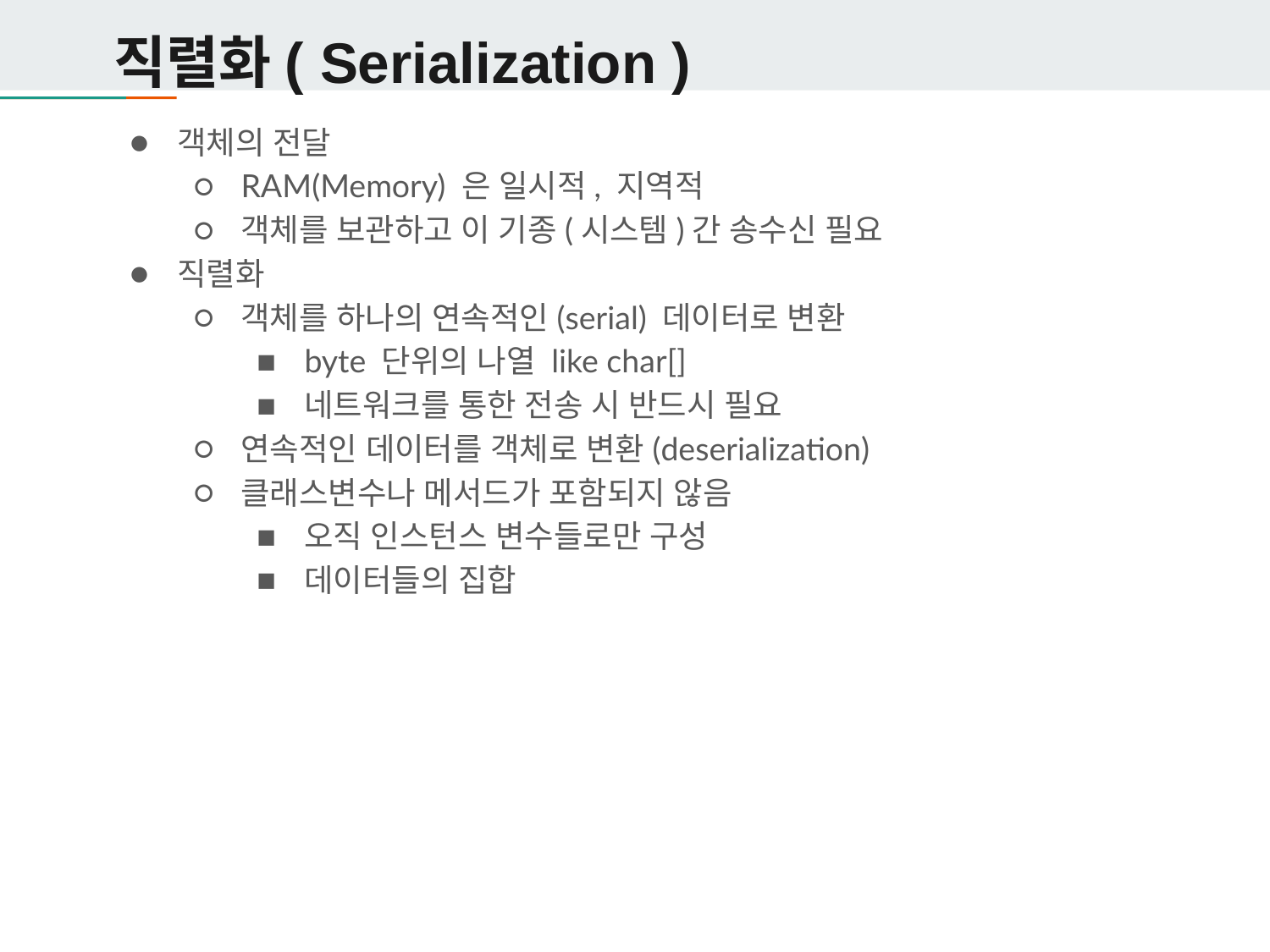

# 직렬화( Serialization )
객체의 전달
RAM(Memory) 은 일시적, 지역적
객체를 보관하고 이 기종(시스템)간 송수신 필요
직렬화
객체를 하나의 연속적인(serial) 데이터로 변환
byte 단위의 나열 like char[]
네트워크를 통한 전송 시 반드시 필요
연속적인 데이터를 객체로 변환(deserialization)
클래스변수나 메서드가 포함되지 않음
오직 인스턴스 변수들로만 구성
데이터들의 집합